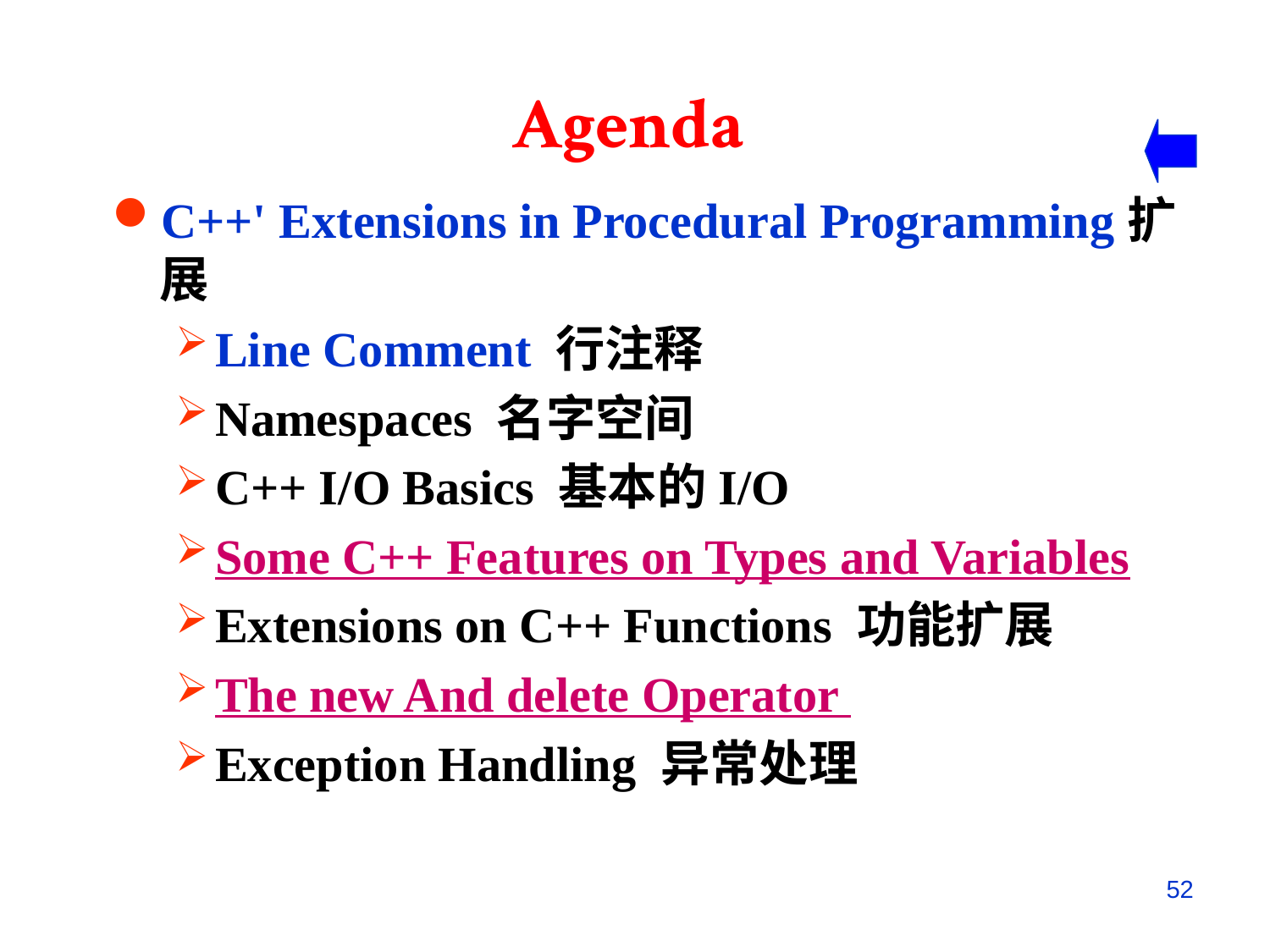

Agenda

C++' Extensions in Procedural Programming扩展
Line Comment 行注释
Namespaces 名字空间
C++ I/O Basics 基本的I/O
Some C++ Features on Types and Variables
Extensions on C++ Functions 功能扩展
The new And delete Operator
Exception Handling 异常处理
52